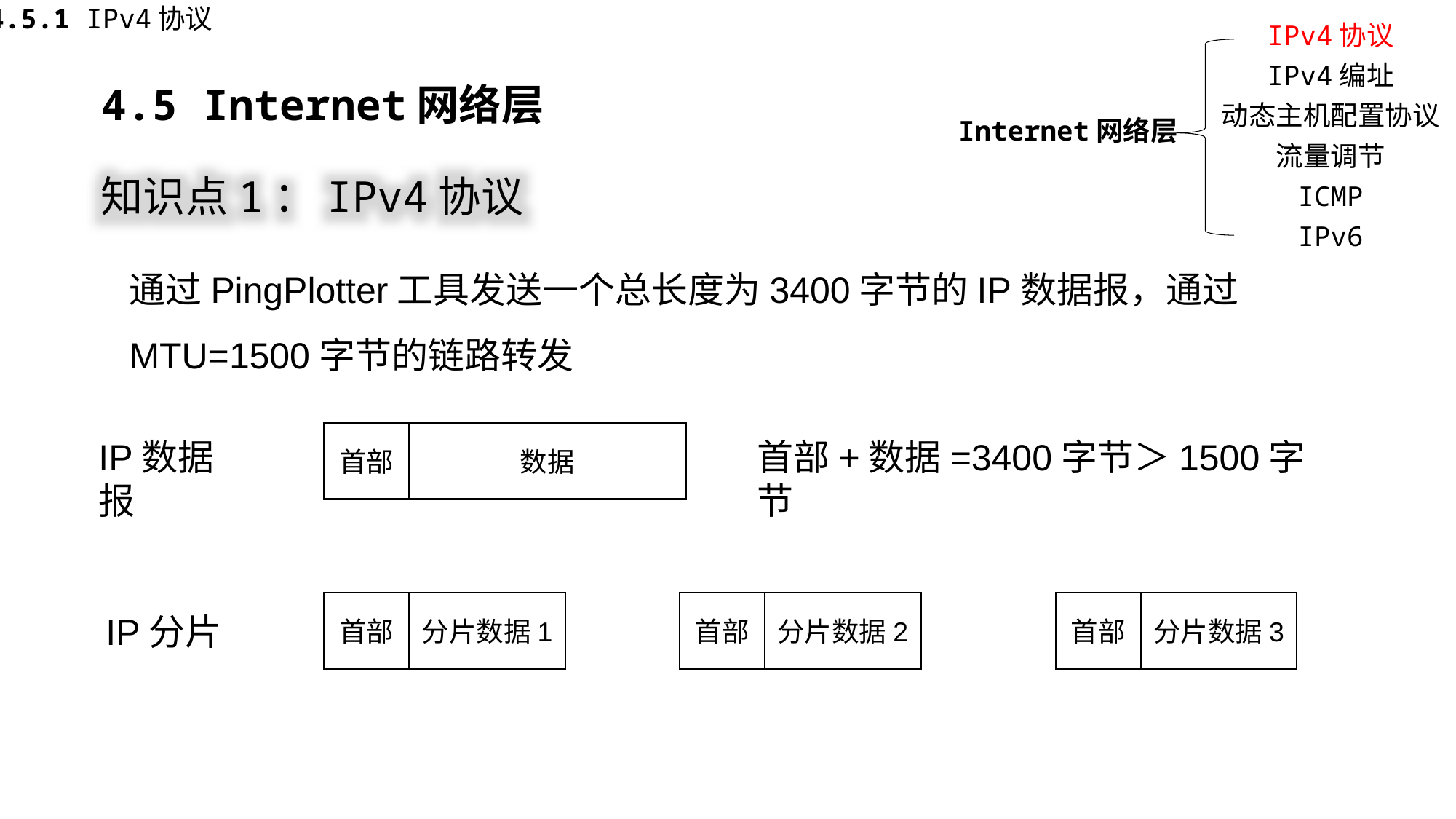

4.5.1 IPv4协议

IPv4协议

IPv4编址
动态主机配置协议
Internet网络层
流量调节
ICMP
IPv6
4.5 Internet网络层
知识点1：IPv4协议
通过PingPlotter工具发送一个总长度为3400字节的IP数据报，通过MTU=1500字节的链路转发
首部
数据
IP数据报
首部+数据=3400字节＞1500字节
首部
分片数据1
首部
分片数据2
首部
分片数据3
IP分片